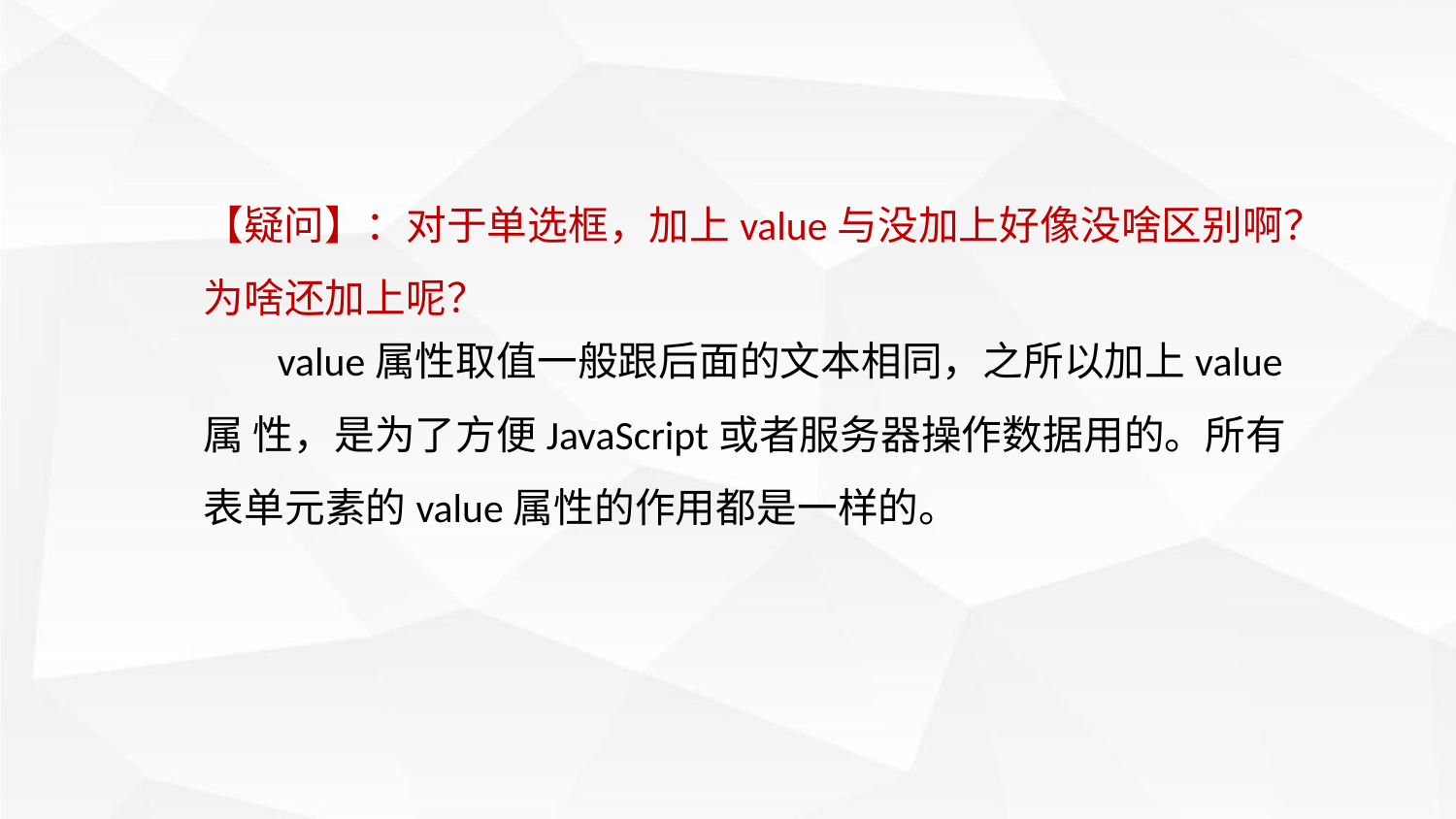

【疑问】：对于单选框，加上value与没加上好像没啥区别啊？为啥还加上呢？
        value属性取值一般跟后面的文本相同，之所以加上value属 性，是为了方便JavaScript或者服务器操作数据用的。所有表单元素的value属性的作用都是一样的。